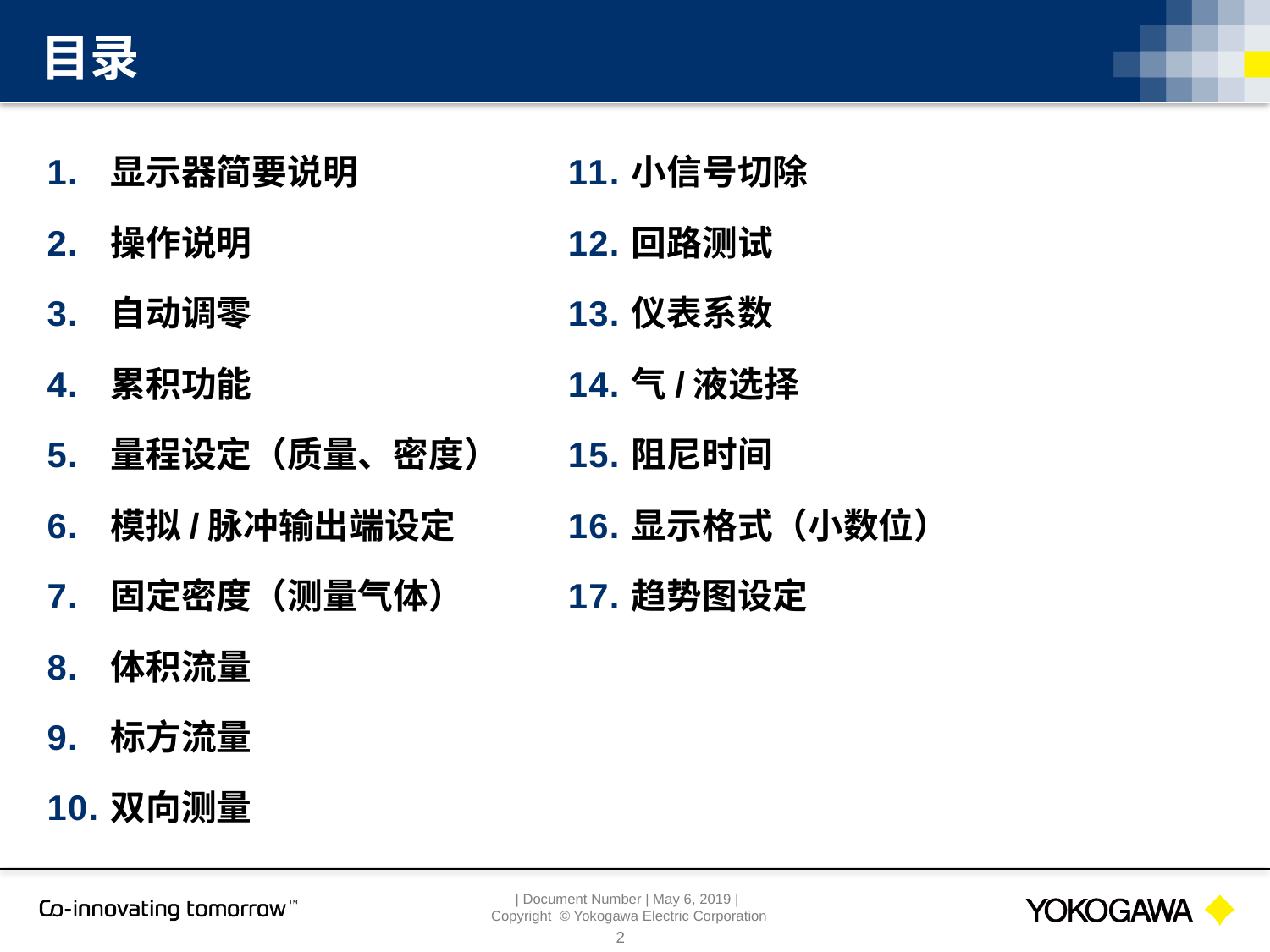

目录
显示器简要说明
操作说明
自动调零
累积功能
量程设定（质量、密度）
模拟/脉冲输出端设定
固定密度（测量气体）
体积流量
标方流量
双向测量
小信号切除
回路测试
仪表系数
气/液选择
阻尼时间
显示格式（小数位）
趋势图设定
01